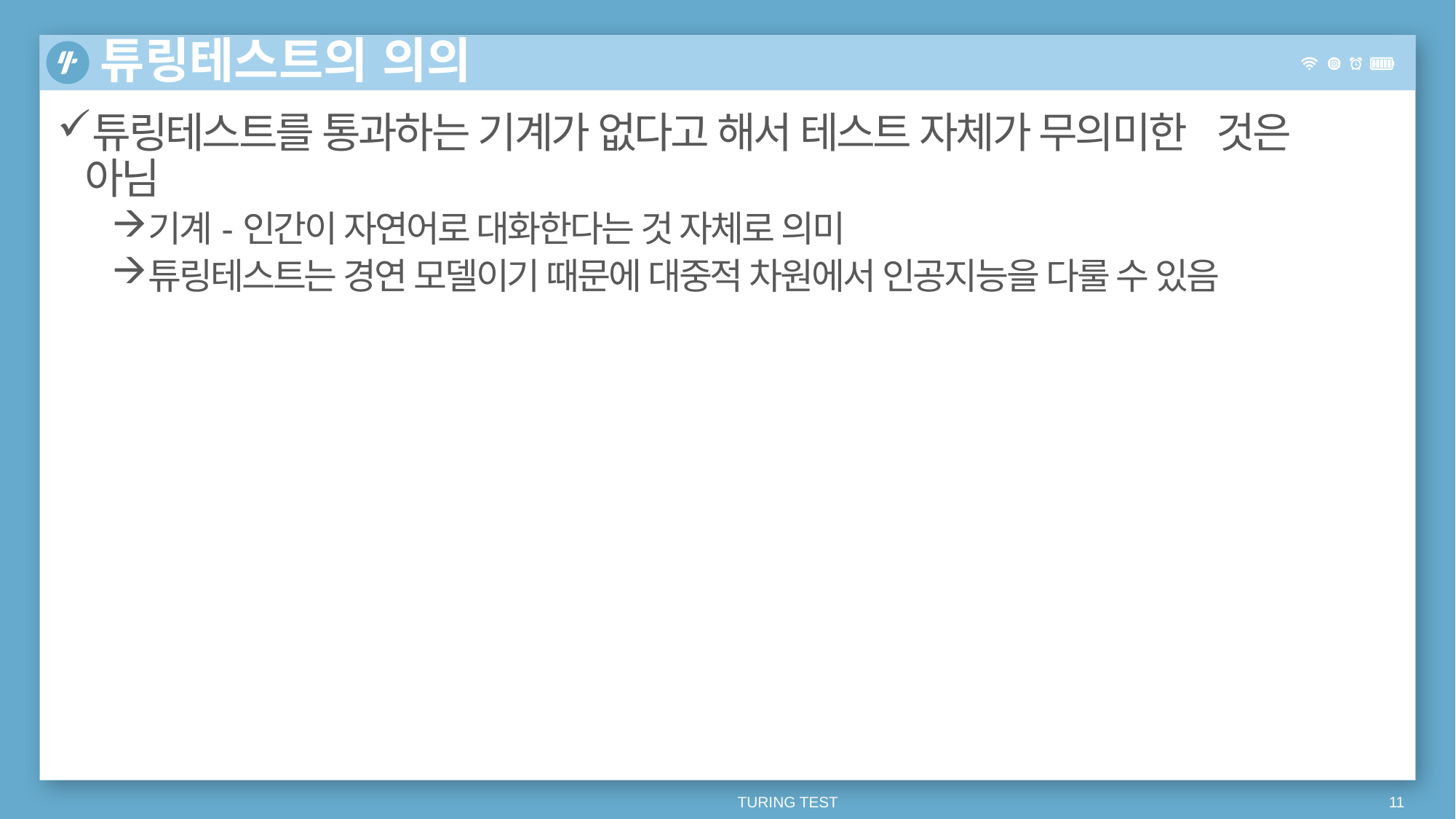

# 튜링테스트의 의의
튜링테스트를 통과하는 기계가 없다고 해서 테스트 자체가 무의미한   것은 아님
기계-인간이 자연어로 대화한다는 것 자체로 의미
튜링테스트는 경연 모델이기 때문에 대중적 차원에서 인공지능을 다룰 수 있음
TURING TEST
11